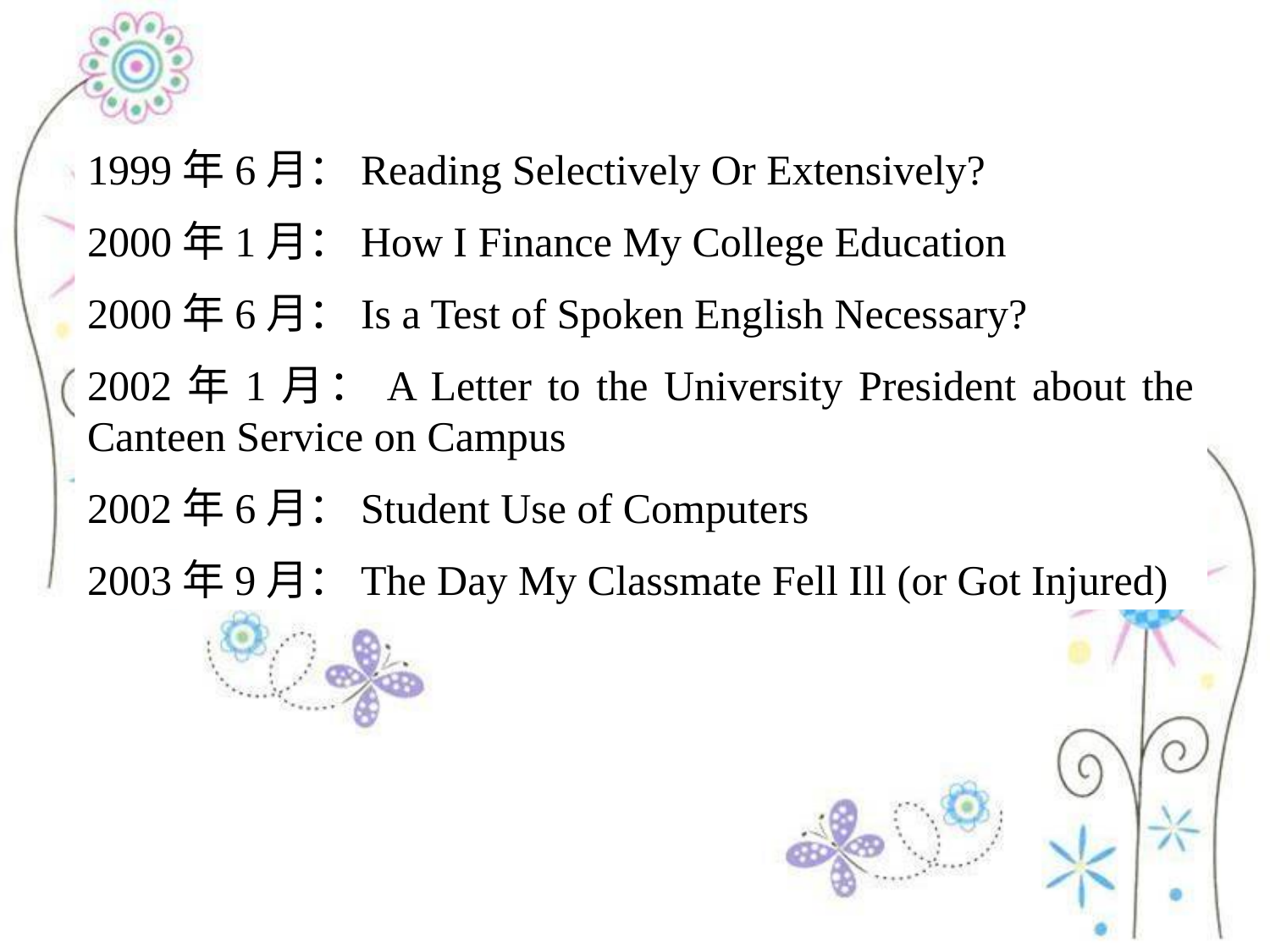

1999年6月：Reading Selectively Or Extensively?
2000年1月：How I Finance My College Education
2000年6月：Is a Test of Spoken English Necessary?
2002年1月：A Letter to the University President about the Canteen Service on Campus
2002年6月：Student Use of Computers
2003年9月：The Day My Classmate Fell Ill (or Got Injured)